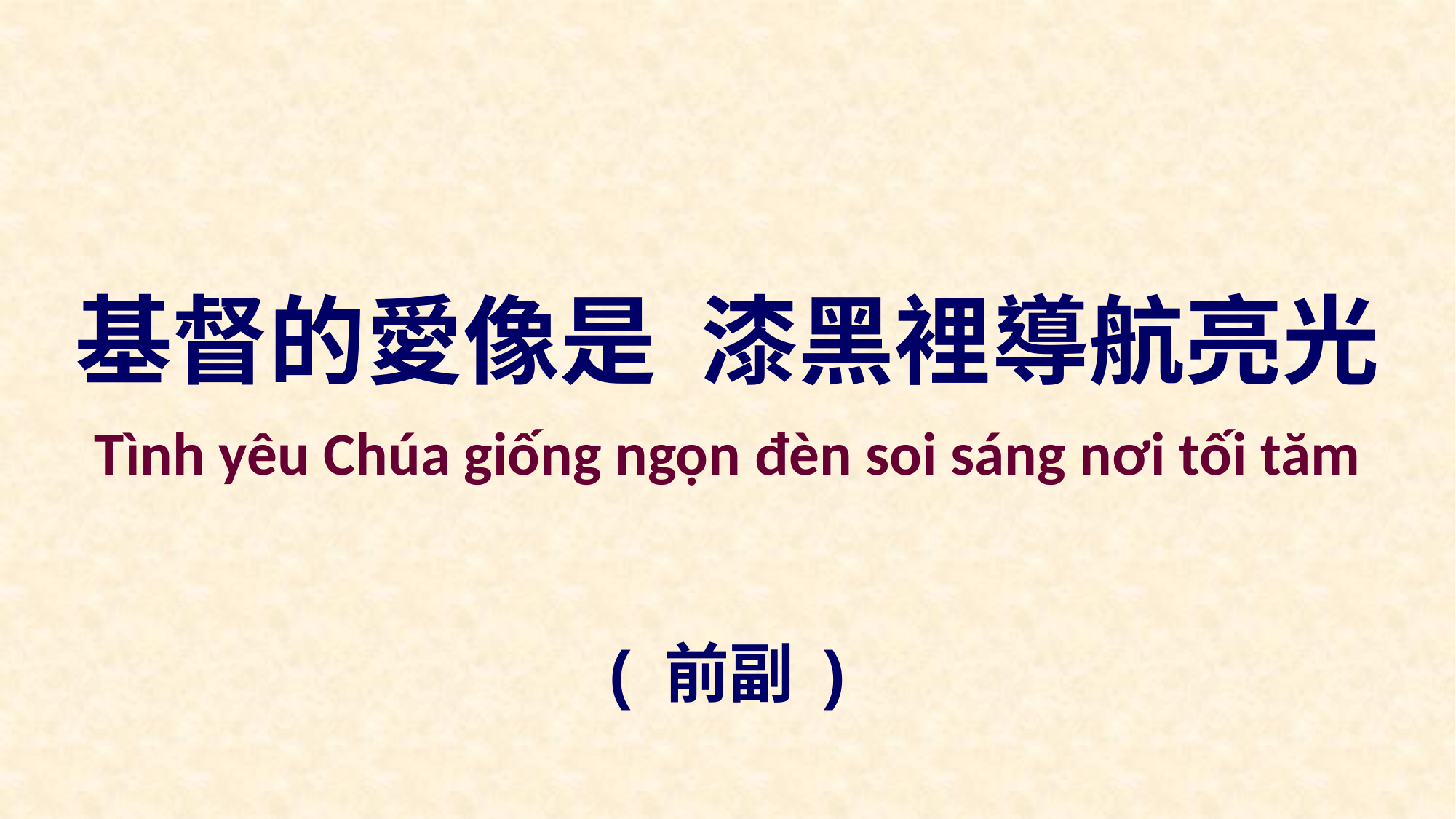

基督的愛像是  漆黑裡導航亮光
Tình yêu Chúa giống ngọn đèn soi sáng nơi tối tăm
( 前副 )